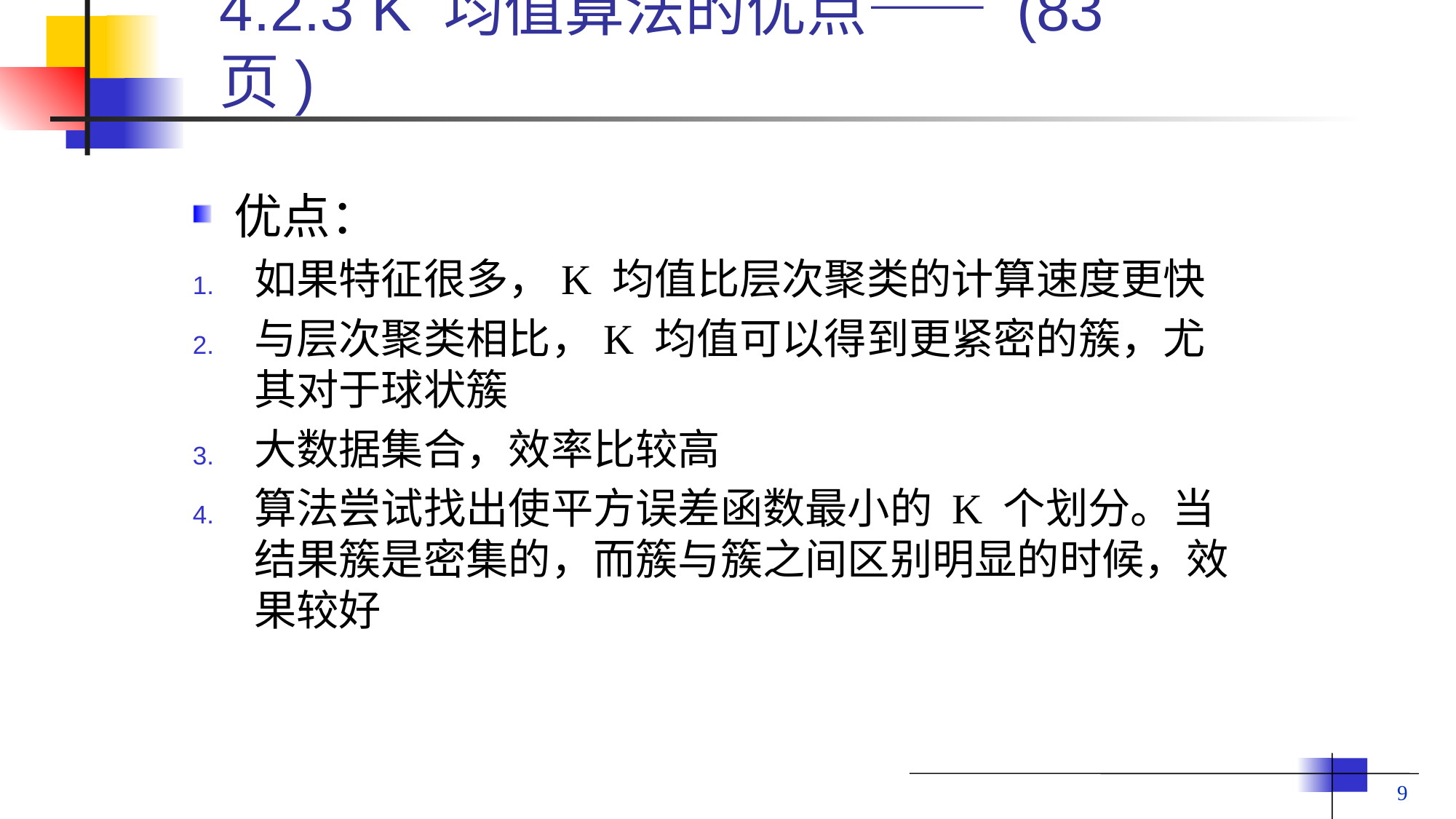

# 4.2.3 K 均值算法的优点—— (83页)
优点：
如果特征很多，K 均值比层次聚类的计算速度更快
与层次聚类相比，K 均值可以得到更紧密的簇，尤其对于球状簇
大数据集合，效率比较高
算法尝试找出使平方误差函数最小的 K 个划分。当结果簇是密集的，而簇与簇之间区别明显的时候，效果较好
9